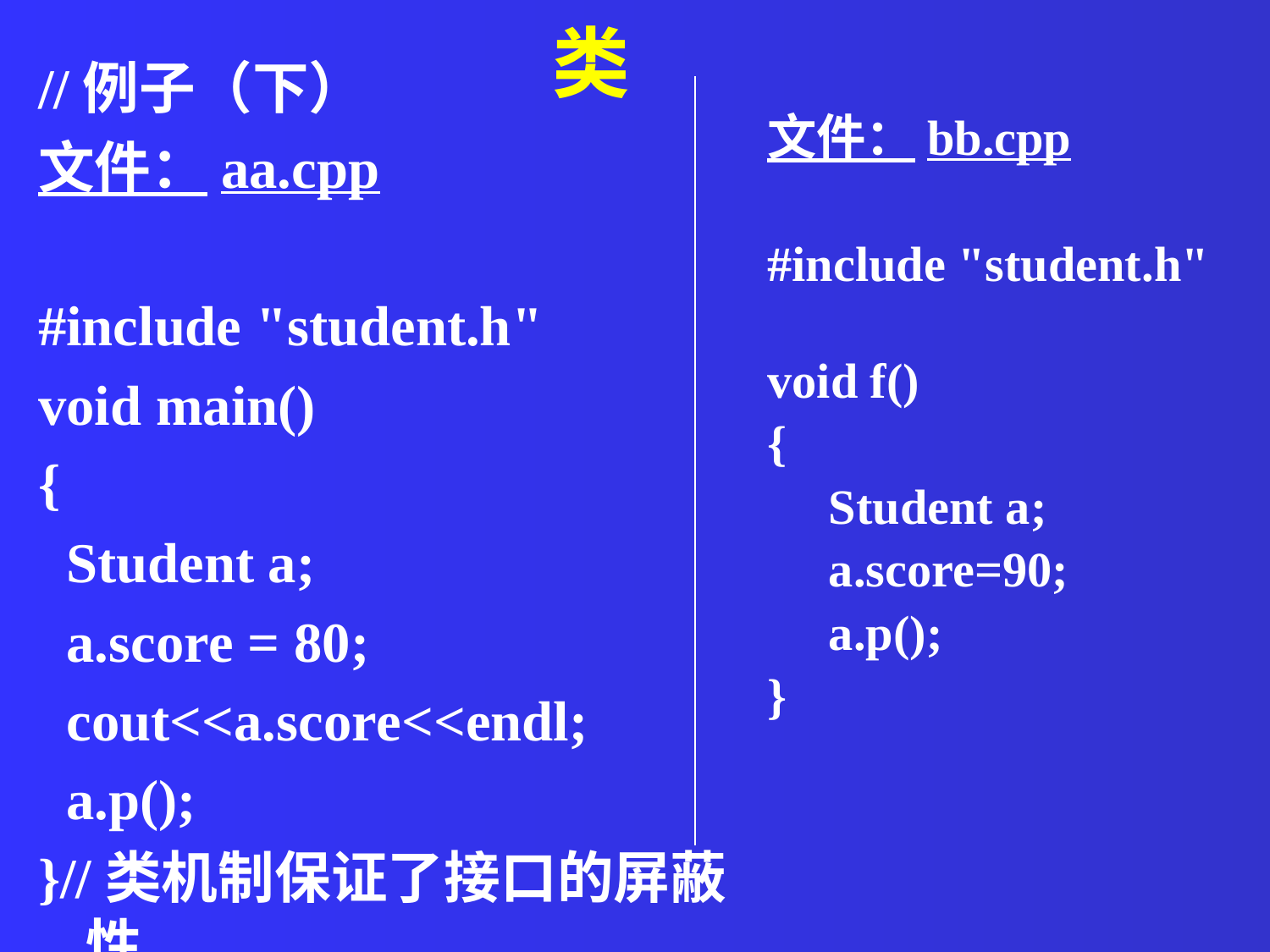

类
//例子（下）
文件：aa.cpp

#include "student.h"
void main()
{
  Student a;
  a.score = 80;
  cout<<a.score<<endl;
  a.p();
}//类机制保证了接口的屏蔽性
文件：bb.cpp

#include "student.h"
void f()
{
     Student a;
     a.score=90;
     a.p();
}